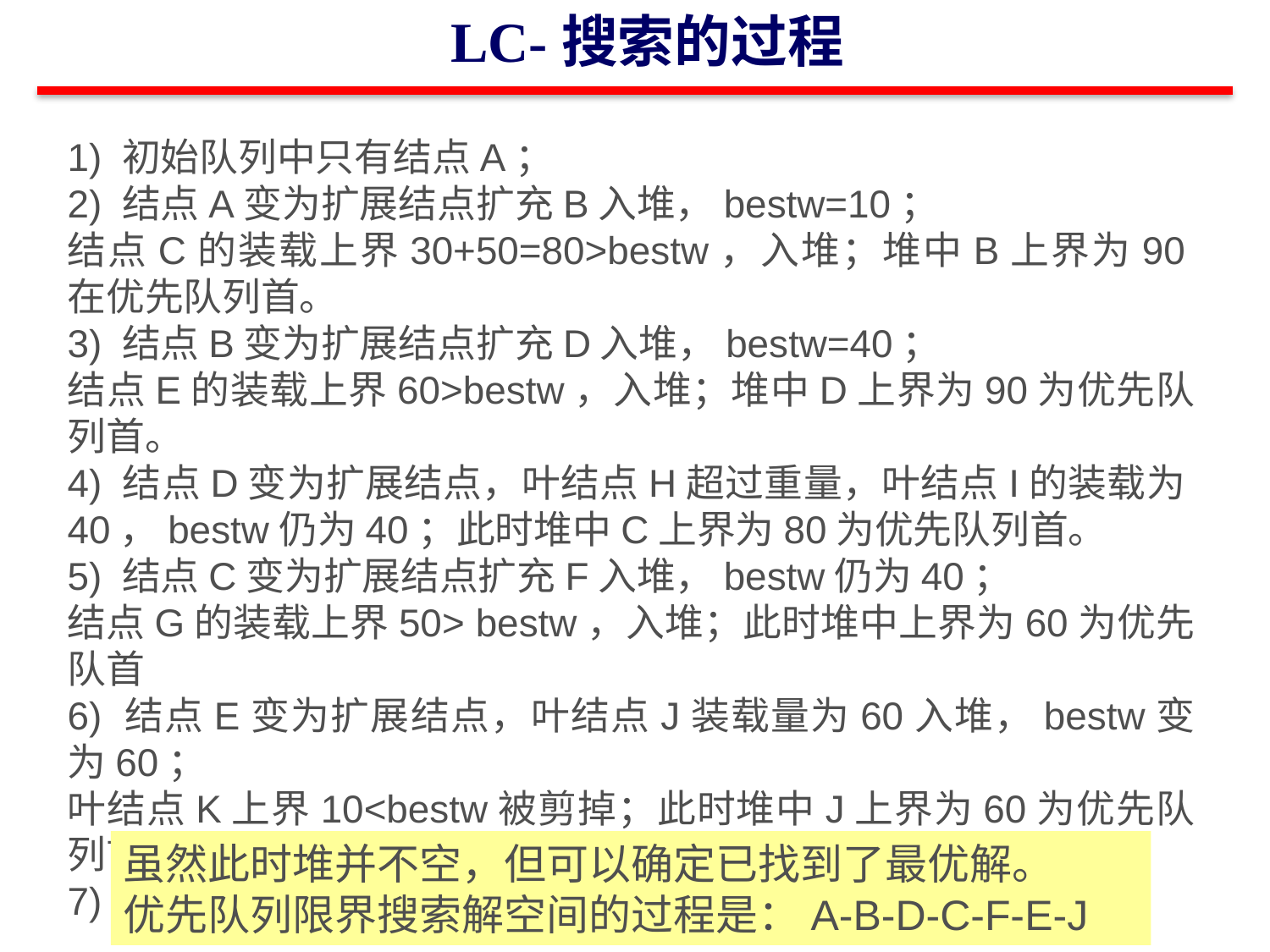

LC-搜索的过程
1) 初始队列中只有结点A；
2) 结点A变为扩展结点扩充B入堆，bestw=10；
结点C的装载上界30+50=80>bestw，入堆；堆中B上界为90在优先队列首。
3) 结点B变为扩展结点扩充D入堆，bestw=40；
结点E的装载上界60>bestw，入堆；堆中D上界为90为优先队列首。
4) 结点D变为扩展结点，叶结点H超过重量，叶结点I的装载为40，bestw仍为40；此时堆中C上界为80为优先队列首。
5) 结点C变为扩展结点扩充F入堆，bestw仍为40；
结点G的装载上界50> bestw，入堆；此时堆中上界为60为优先队首
6) 结点E变为扩展结点，叶结点J装载量为60入堆，bestw变为60；
叶结点K上界10<bestw被剪掉；此时堆中J上界为60为优先队列首。
7) 结点J变为扩展结点，扩展的层次为4算法结束。
虽然此时堆并不空，但可以确定已找到了最优解。
优先队列限界搜索解空间的过程是：A-B-D-C-F-E-J